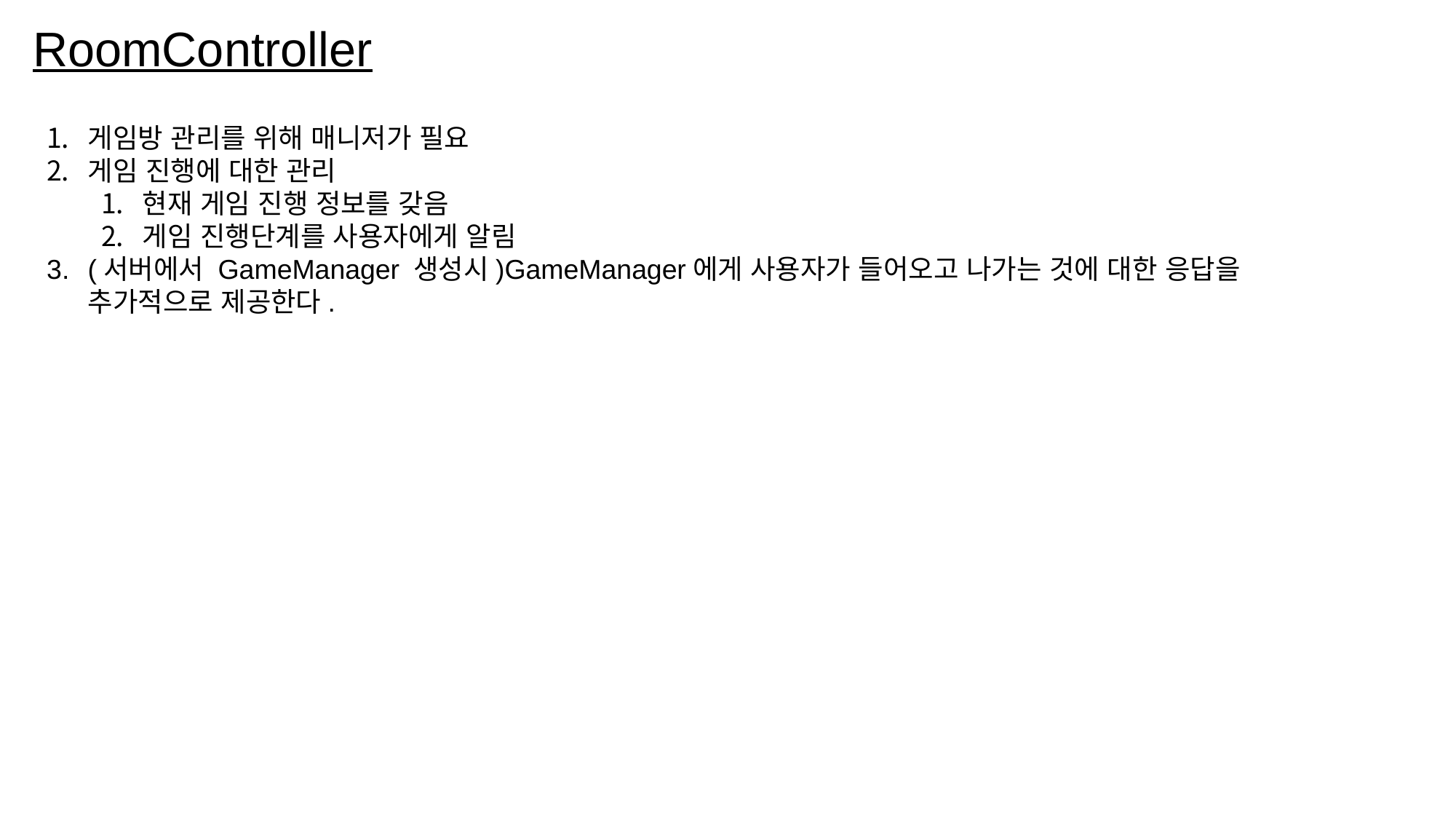

# RoomController
게임방 관리를 위해 매니저가 필요
게임 진행에 대한 관리
현재 게임 진행 정보를 갖음
게임 진행단계를 사용자에게 알림
(서버에서 GameManager 생성시)GameManager에게 사용자가 들어오고 나가는 것에 대한 응답을 추가적으로 제공한다.